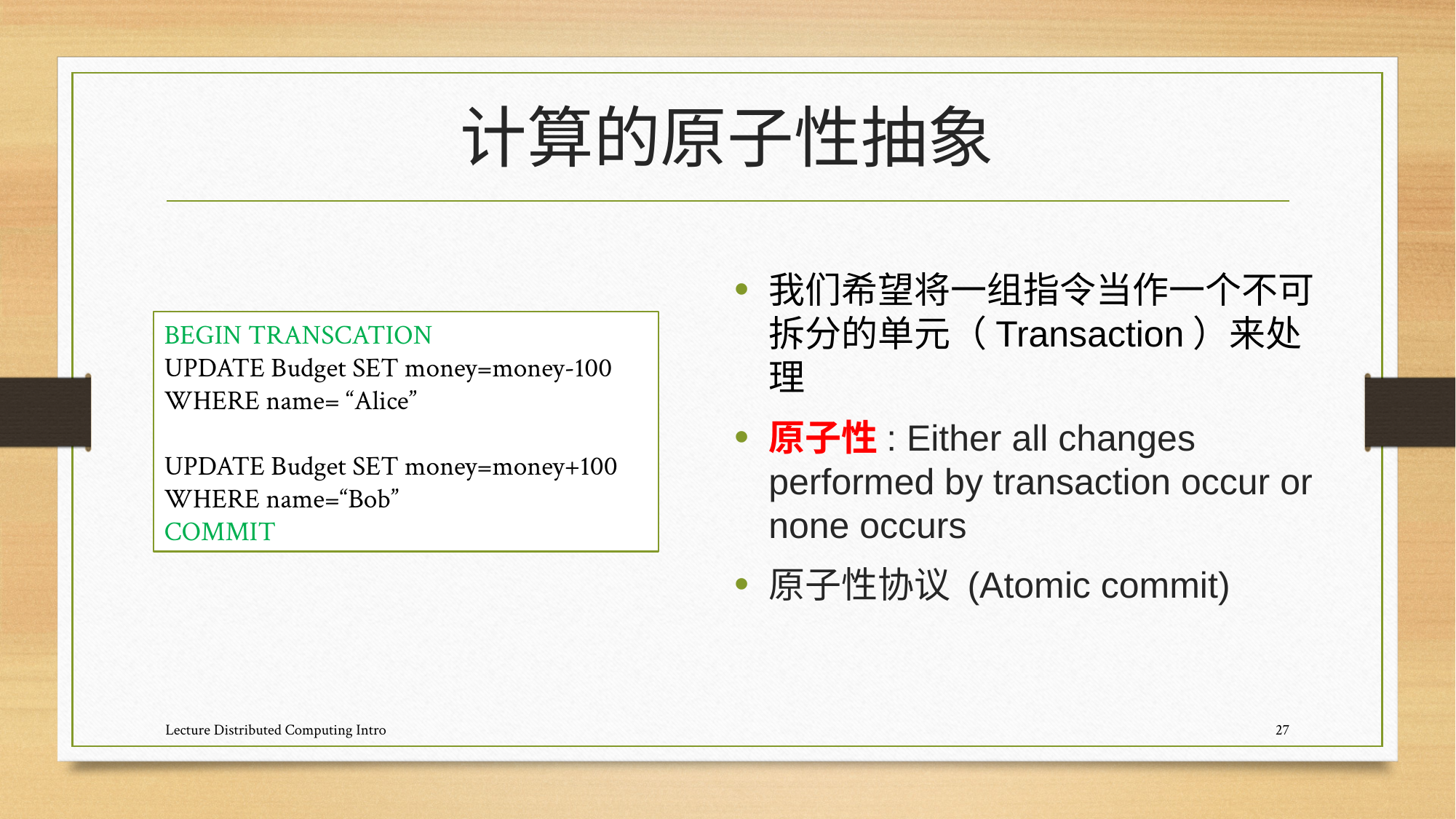

# 计算的原子性抽象
我们希望将一组指令当作一个不可拆分的单元（Transaction）来处理
原子性: Either all changes performed by transaction occur or none occurs
原子性协议 (Atomic commit)

BEGIN TRANSCATION
UPDATE Budget SET money=money-100
WHERE name= “Alice”

UPDATE Budget SET money=money+100
WHERE name=“Bob”
COMMIT
Lecture Distributed Computing Intro
27